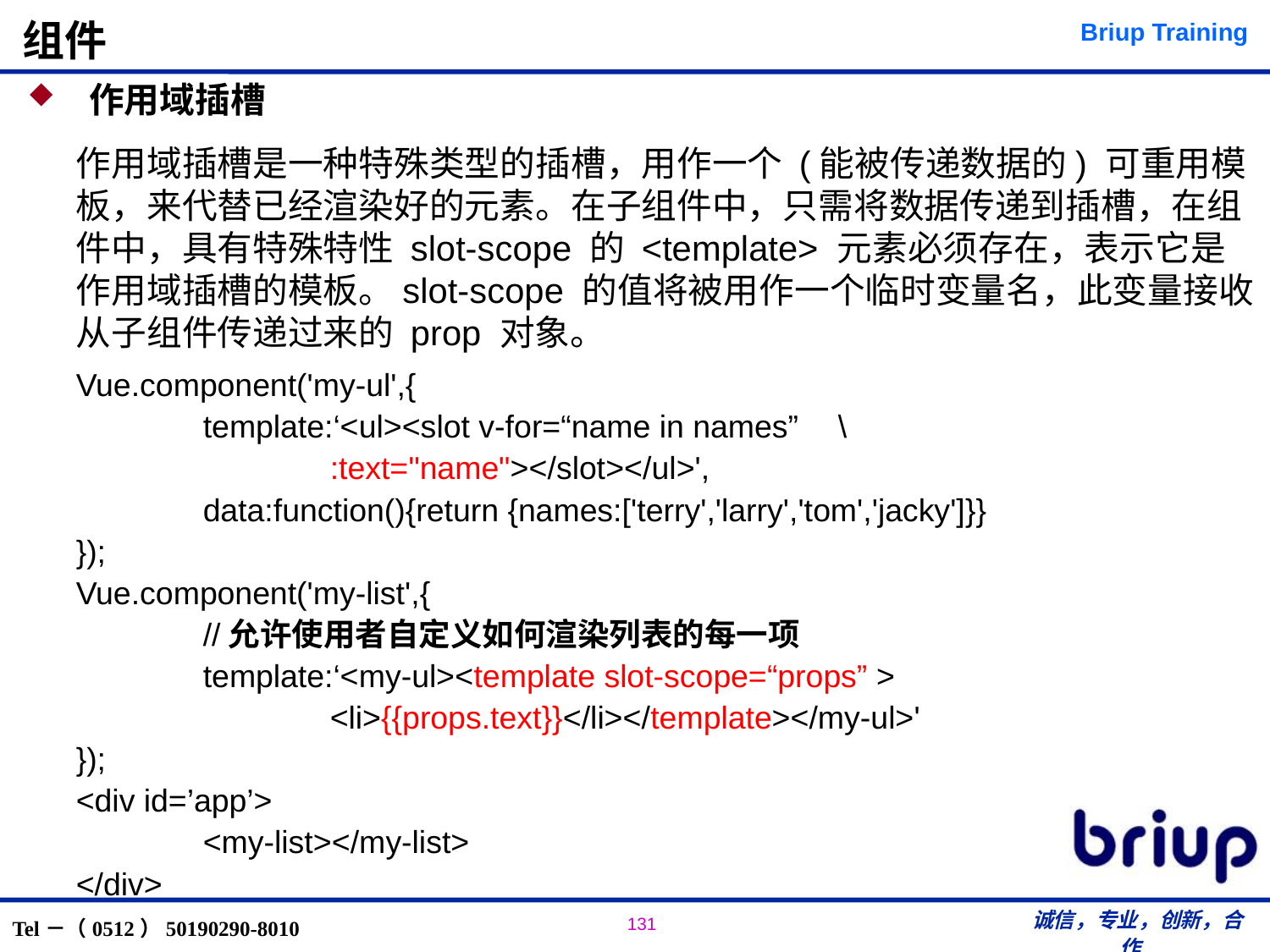

# 组件
 作用域插槽
作用域插槽是一种特殊类型的插槽，用作一个 (能被传递数据的) 可重用模板，来代替已经渲染好的元素。在子组件中，只需将数据传递到插槽，在组件中，具有特殊特性 slot-scope 的 <template> 元素必须存在，表示它是作用域插槽的模板。slot-scope 的值将被用作一个临时变量名，此变量接收从子组件传递过来的 prop 对象。
Vue.component('my-ul',{
	template:‘<ul><slot v-for=“name in names” 	\
		:text="name"></slot></ul>',
	data:function(){return {names:['terry','larry','tom','jacky']}}
});
Vue.component('my-list',{
	//允许使用者自定义如何渲染列表的每一项
	template:‘<my-ul><template slot-scope=“props” >
		<li>{{props.text}}</li></template></my-ul>'
});
<div id=’app’>
	<my-list></my-list>
</div>